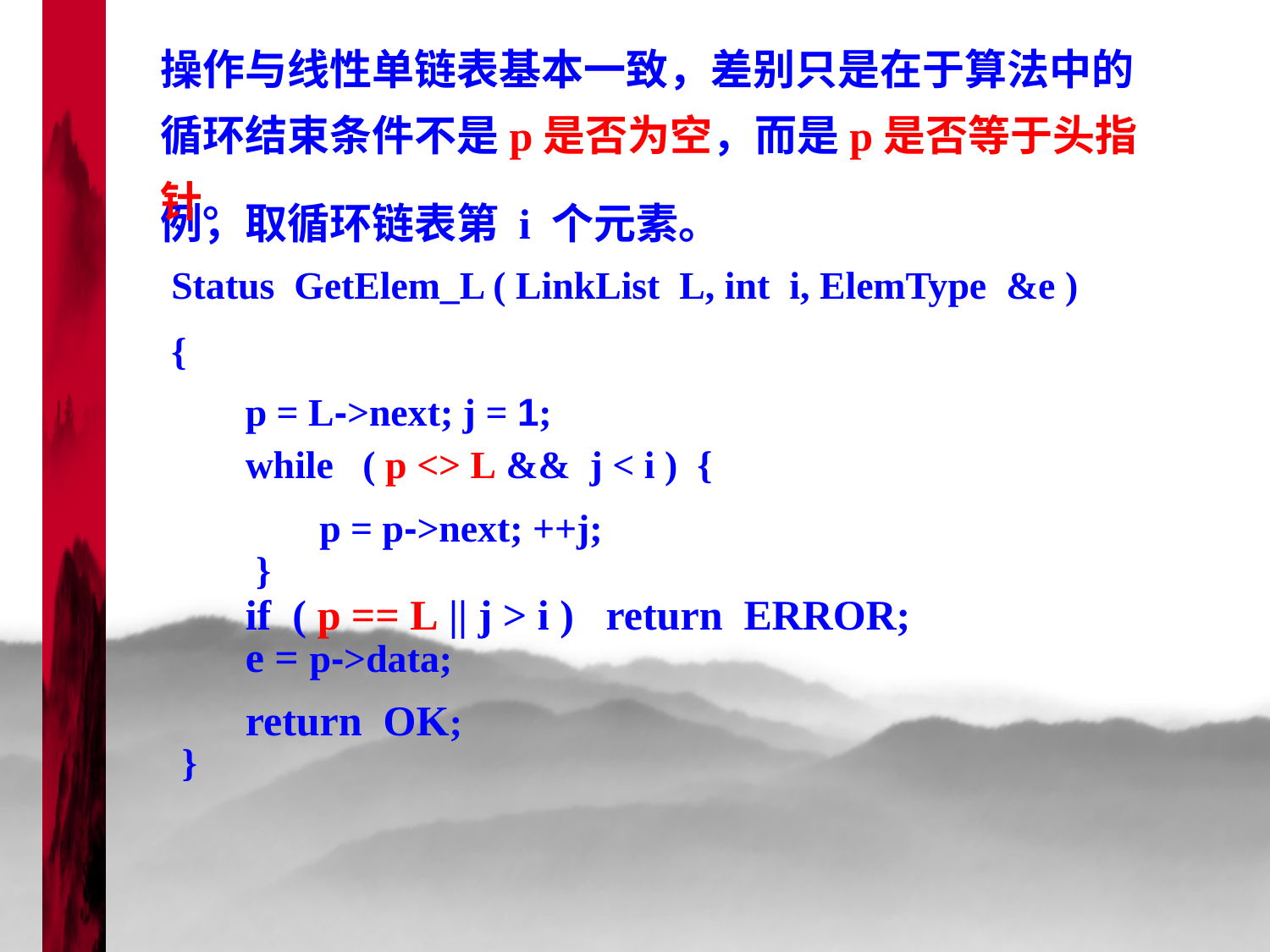

操作与线性单链表基本一致，差别只是在于算法中的循环结束条件不是p是否为空，而是p是否等于头指针。
例，取循环链表第 i 个元素。
Status  GetElem_L ( LinkList  L, int  i, ElemType  &e )
{
}
p = L->next; j = 1;
while   ( p <> L &&  j < i )  {
p = p->next; ++j;
}
if  ( p == L || j > i )   return  ERROR;
e = p->data;
return  OK;